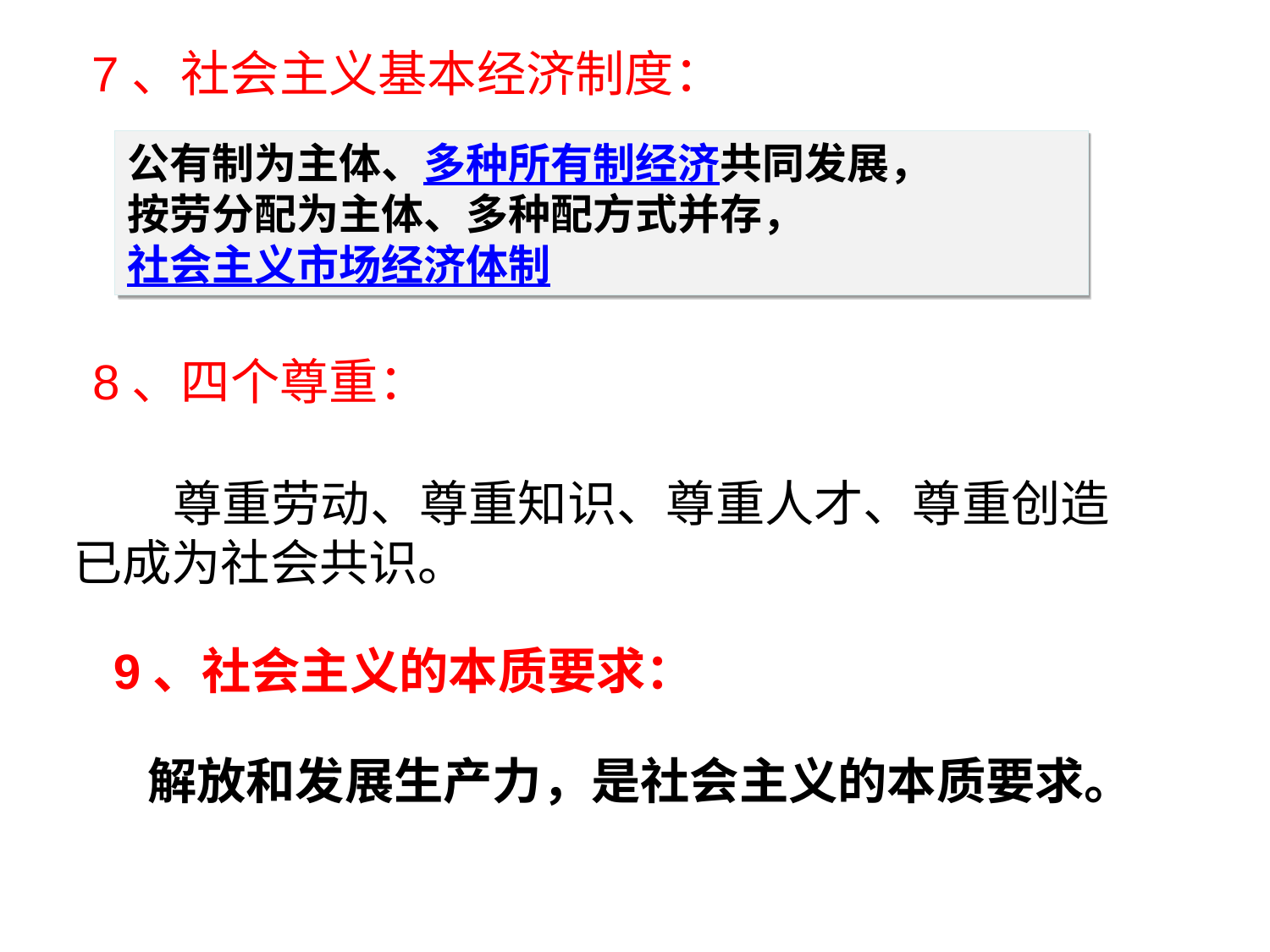

7、社会主义基本经济制度：
公有制为主体、多种所有制经济共同发展，
按劳分配为主体、多种配方式并存，
社会主义市场经济体制
8、四个尊重：
        尊重劳动、尊重知识、尊重人才、尊重创造
已成为社会共识。
9、社会主义的本质要求：
解放和发展生产力，是社会主义的本质要求。